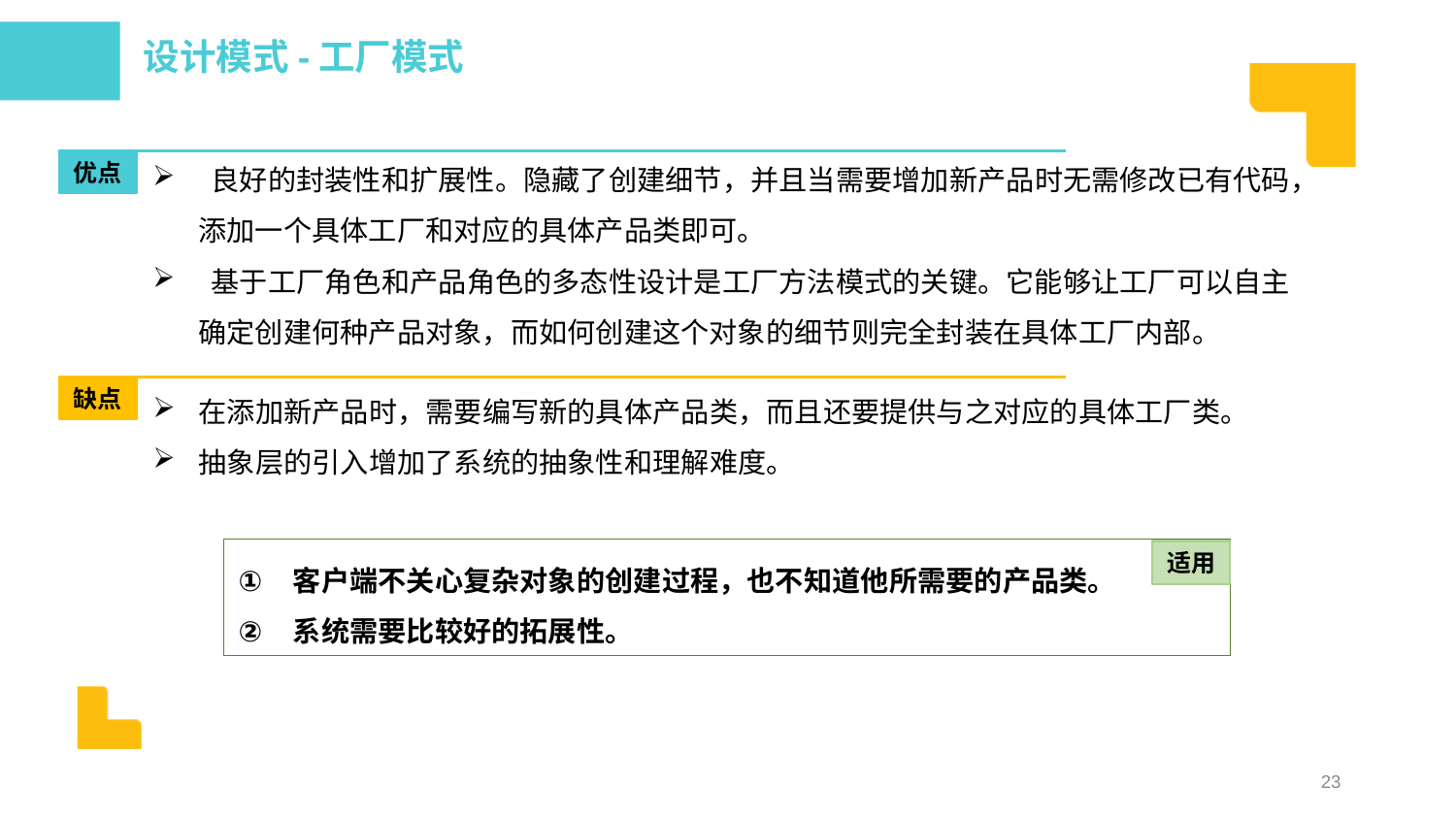

设计模式-工厂模式
 良好的封装性和扩展性。隐藏了创建细节，并且当需要增加新产品时无需修改已有代码，添加一个具体工厂和对应的具体产品类即可。
 基于工厂角色和产品角色的多态性设计是工厂方法模式的关键。它能够让工厂可以自主确定创建何种产品对象，而如何创建这个对象的细节则完全封装在具体工厂内部。
优点
在添加新产品时，需要编写新的具体产品类，而且还要提供与之对应的具体工厂类。
抽象层的引入增加了系统的抽象性和理解难度。
缺点
客户端不关心复杂对象的创建过程，也不知道他所需要的产品类。
系统需要比较好的拓展性。
适用
23